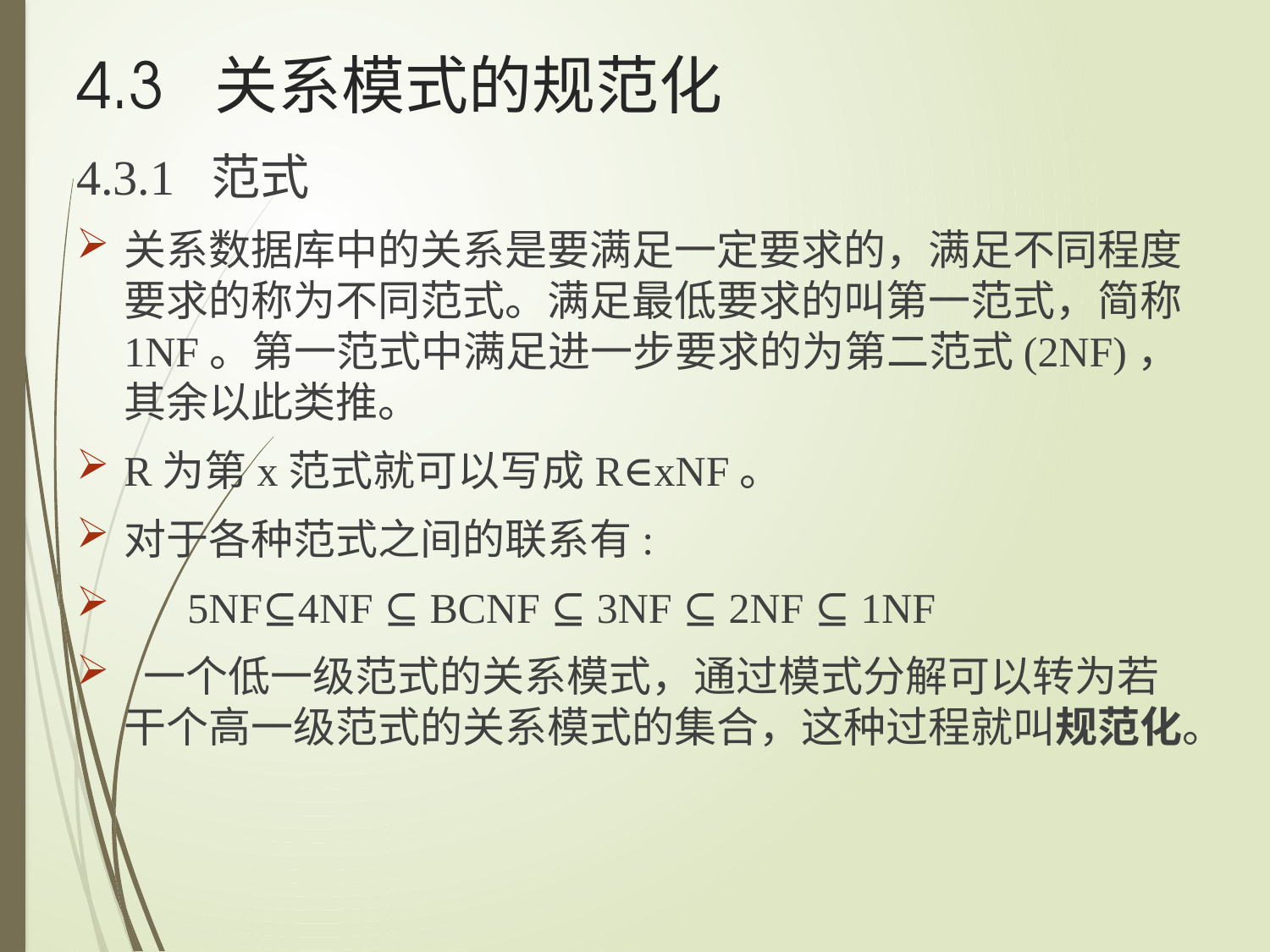

# 4.3  关系模式的规范化
4.3.1  范式
关系数据库中的关系是要满足一定要求的，满足不同程度要求的称为不同范式。满足最低要求的叫第一范式，简称1NF。第一范式中满足进一步要求的为第二范式(2NF)，其余以此类推。
R为第x范式就可以写成R∈xNF。
对于各种范式之间的联系有:
      5NF⊆4NF ⊆ BCNF ⊆ 3NF ⊆ 2NF ⊆ 1NF
 一个低一级范式的关系模式，通过模式分解可以转为若干个高一级范式的关系模式的集合，这种过程就叫规范化。